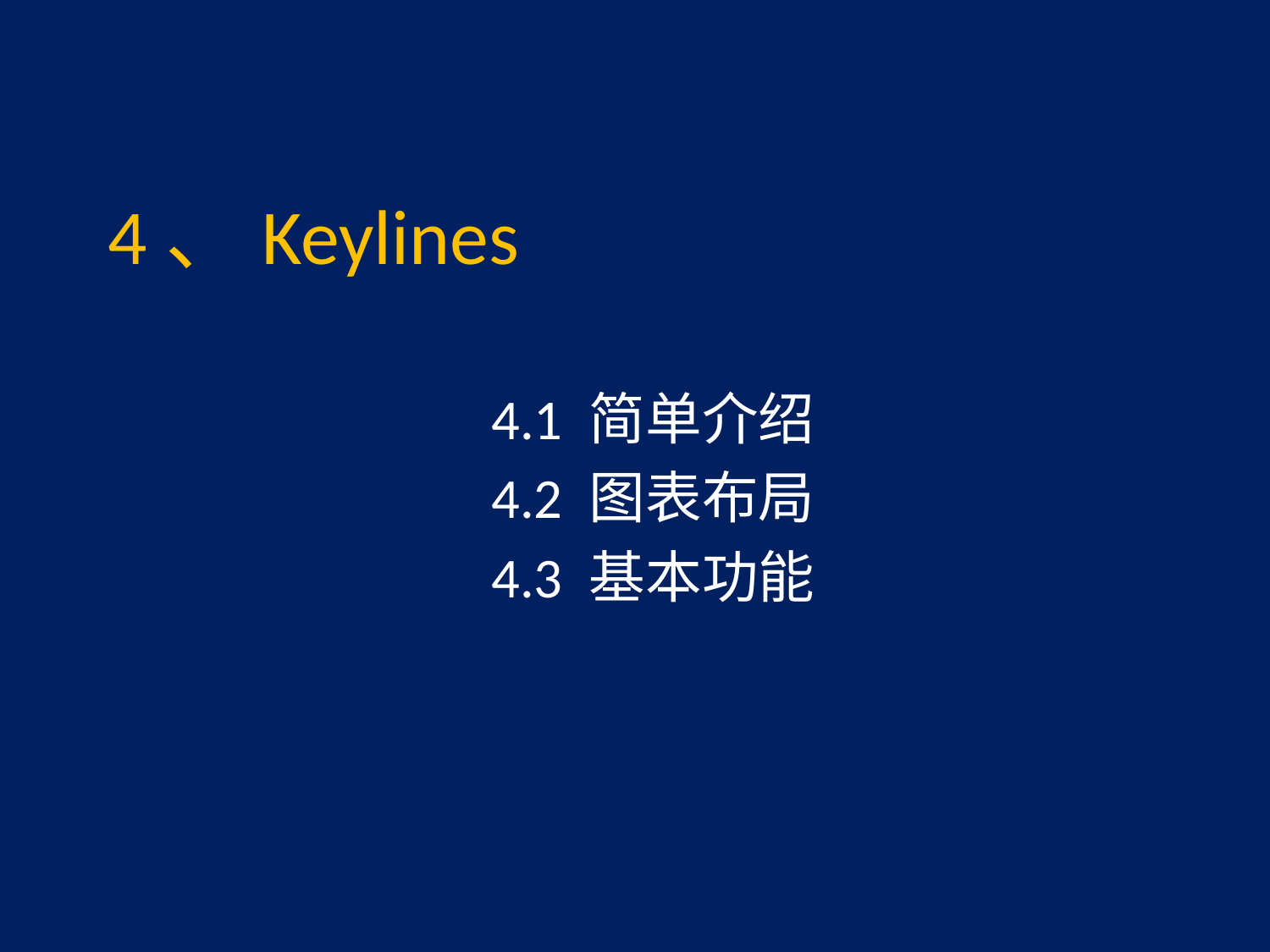

# 4、Keylines
4.1 简单介绍
4.2 图表布局
4.3 基本功能